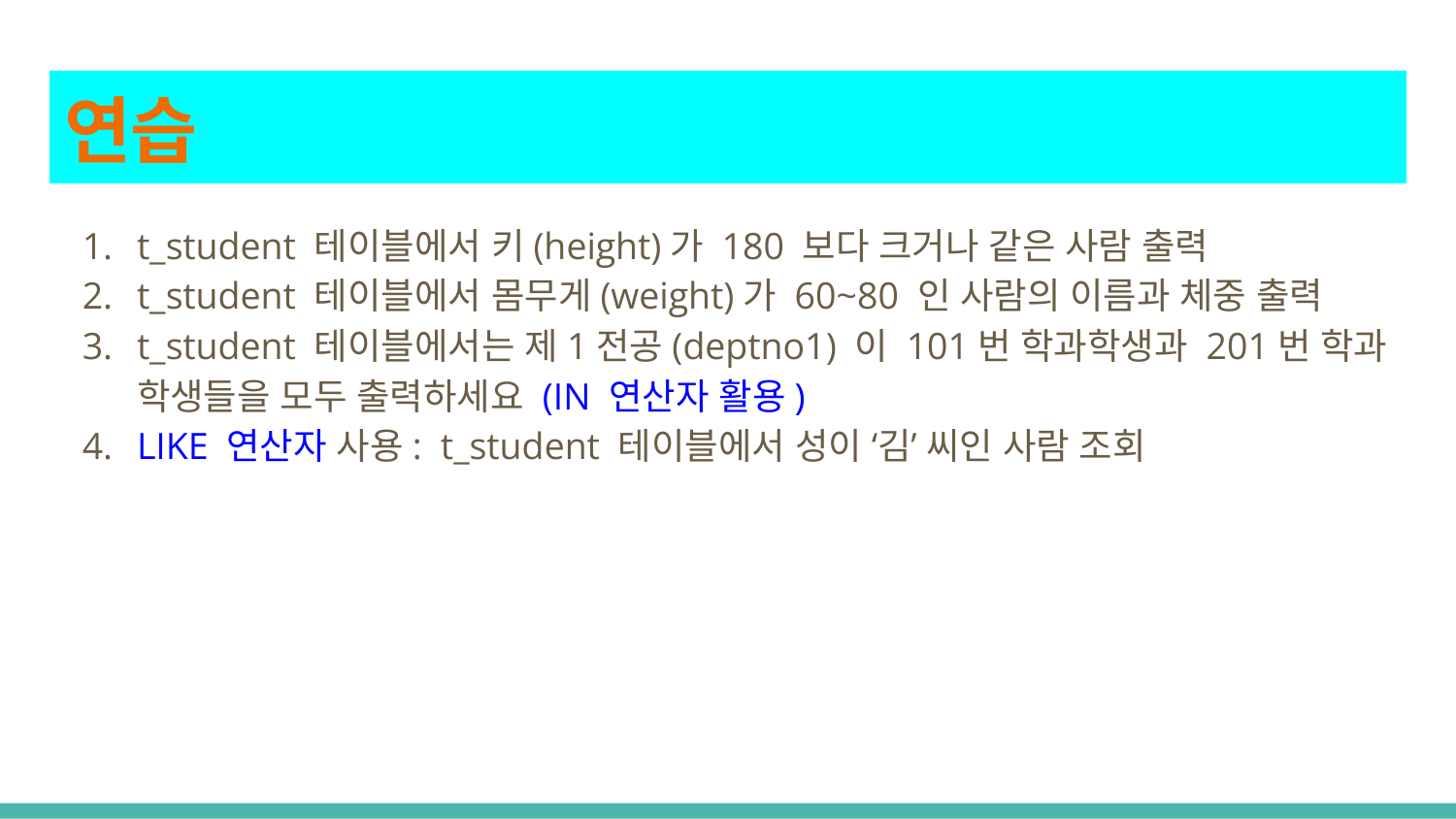

# 연습
t_student 테이블에서 키(height)가 180 보다 크거나 같은 사람 출력
t_student 테이블에서 몸무게(weight)가 60~80 인 사람의 이름과 체중 출력
t_student 테이블에서는 제1전공(deptno1) 이 101번 학과학생과 201번 학과 학생들을 모두 출력하세요 (IN 연산자 활용)
LIKE 연산자 사용:  t_student 테이블에서 성이 ‘김’ 씨인 사람 조회